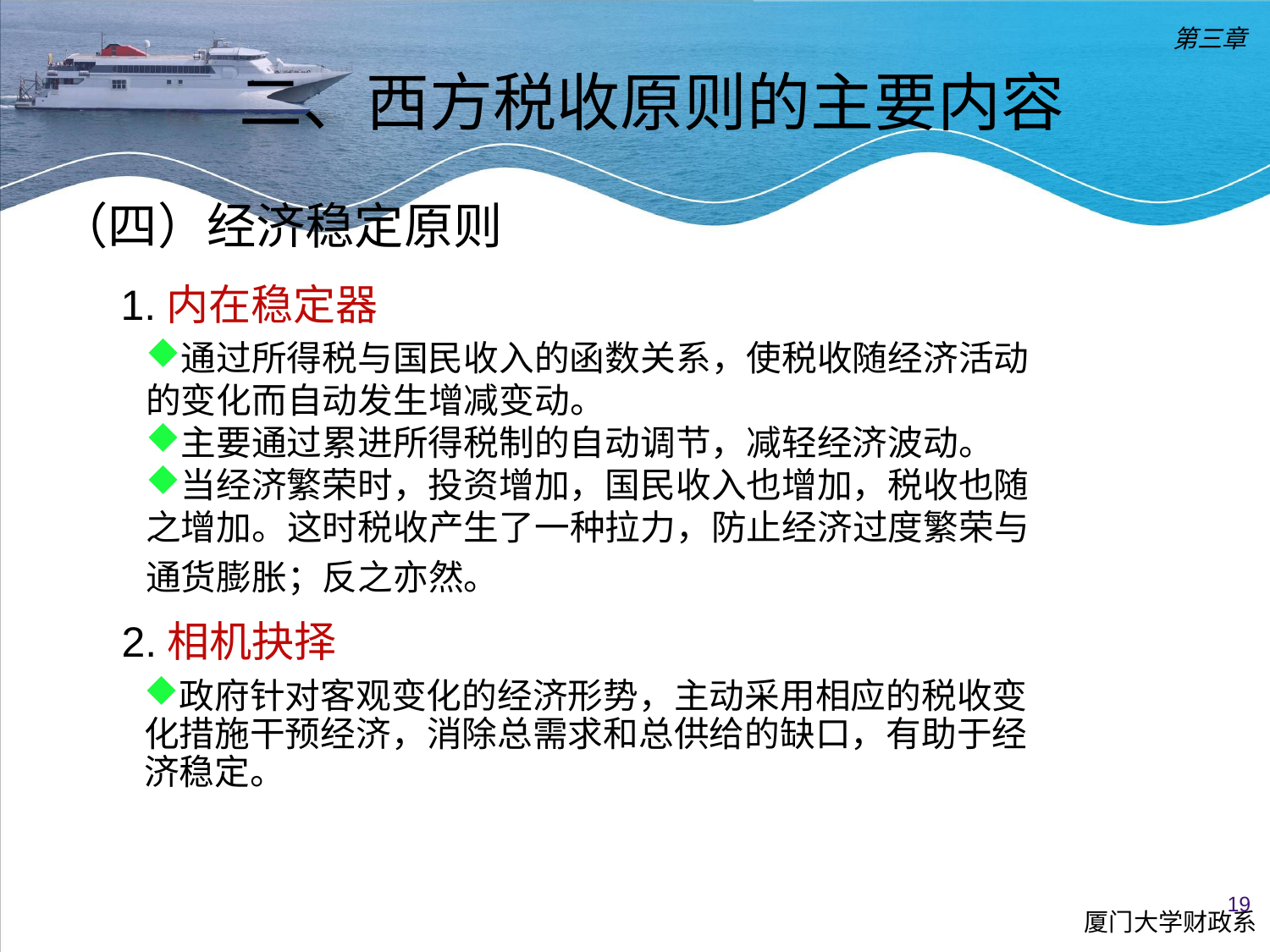

第三章
二、西方税收原则的主要内容
（四）经济稳定原则
1.内在稳定器
通过所得税与国民收入的函数关系，使税收随经济活动的变化而自动发生增减变动。
主要通过累进所得税制的自动调节，减轻经济波动。
当经济繁荣时，投资增加，国民收入也增加，税收也随之增加。这时税收产生了一种拉力，防止经济过度繁荣与通货膨胀；反之亦然。
2.相机抉择
政府针对客观变化的经济形势，主动采用相应的税收变化措施干预经济，消除总需求和总供给的缺口，有助于经济稳定。
19
厦门大学财政系